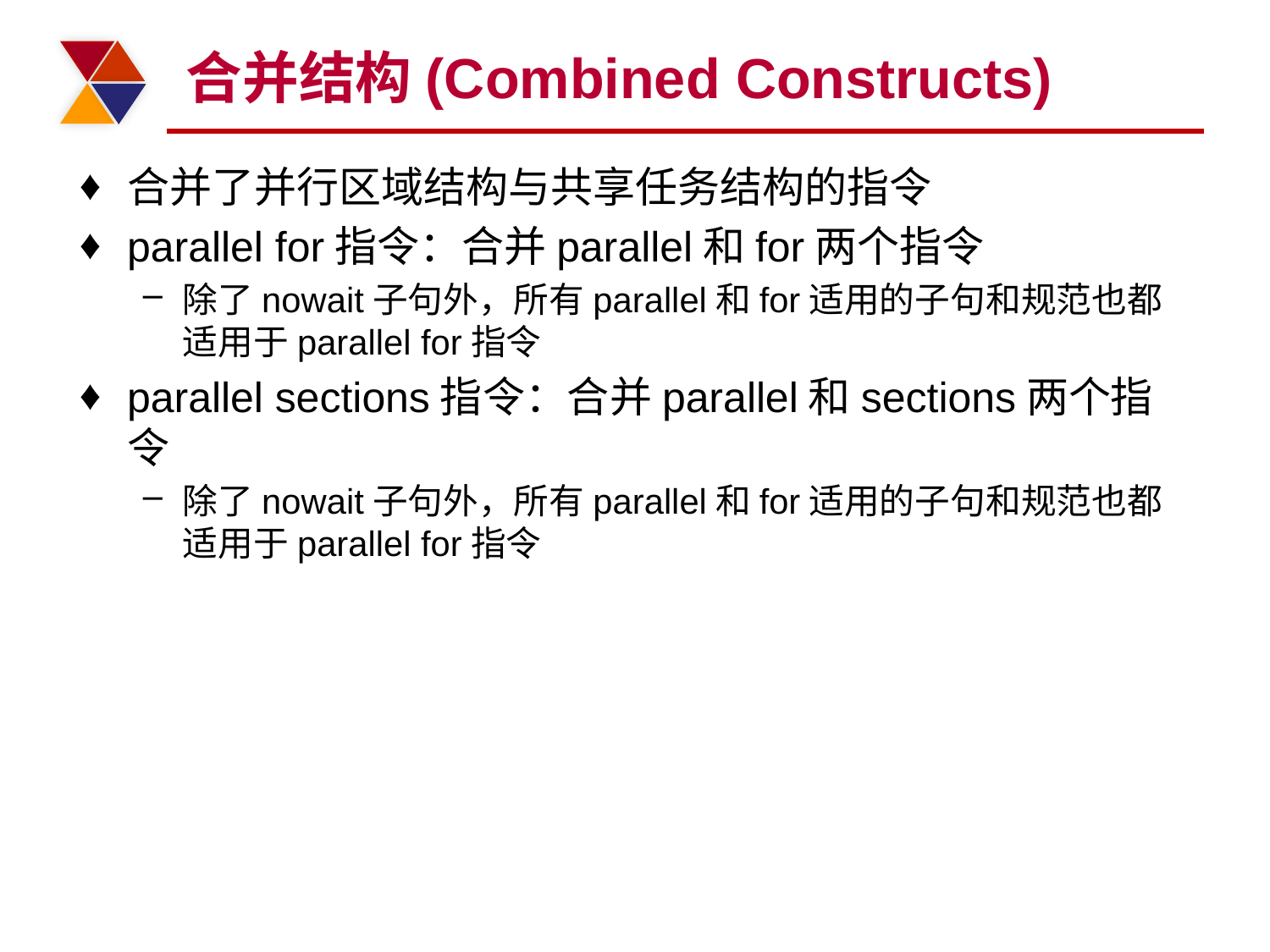

# 合并结构(Combined Constructs)
合并了并行区域结构与共享任务结构的指令
parallel for指令：合并parallel和for两个指令
除了nowait子句外，所有parallel和for适用的子句和规范也都适用于parallel for指令
parallel sections指令：合并parallel和sections两个指令
除了nowait子句外，所有parallel和for适用的子句和规范也都适用于parallel for指令